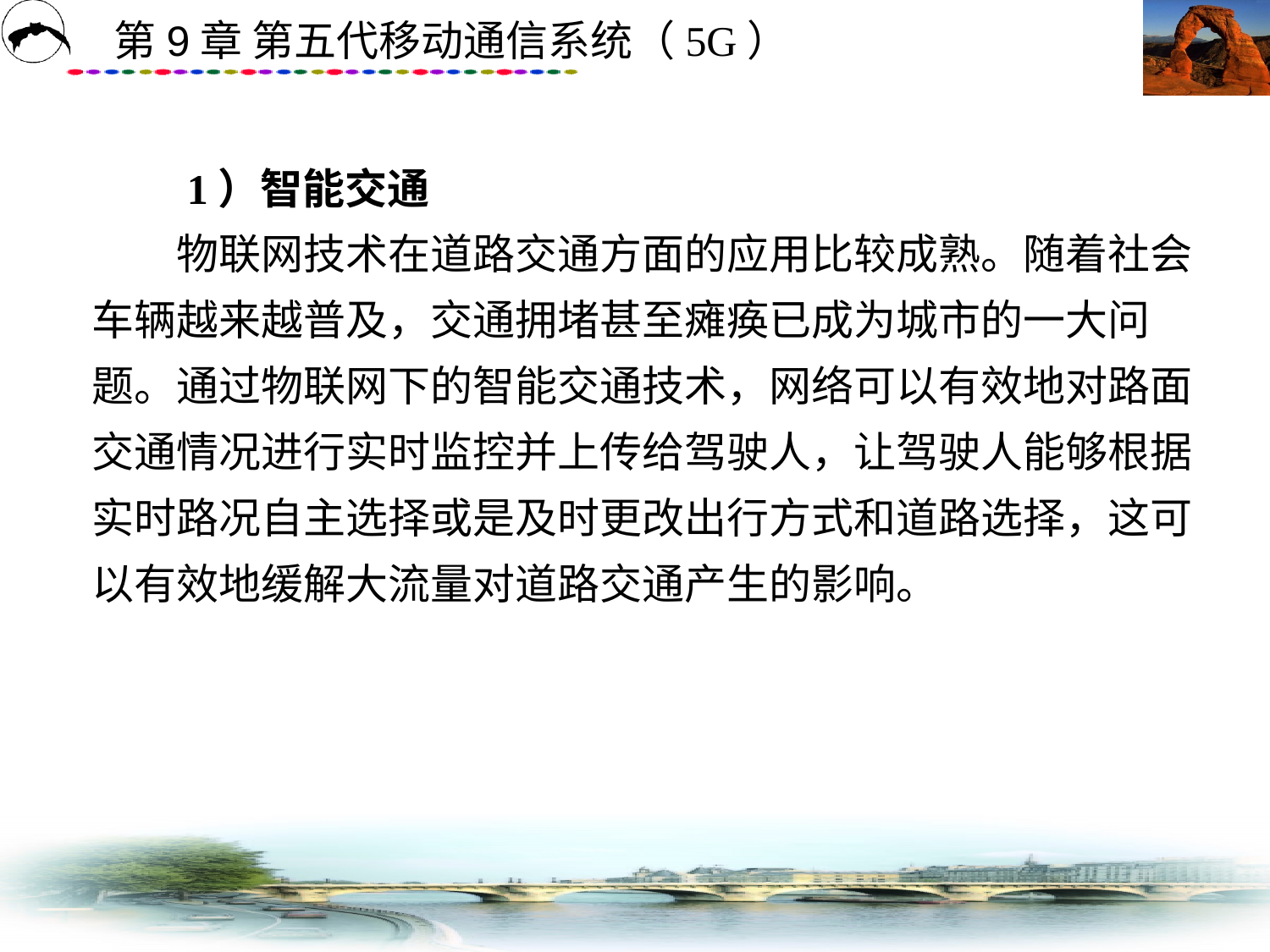

# 1）智能交通 　　物联网技术在道路交通方面的应用比较成熟。随着社会车辆越来越普及，交通拥堵甚至瘫痪已成为城市的一大问题。通过物联网下的智能交通技术，网络可以有效地对路面交通情况进行实时监控并上传给驾驶人，让驾驶人能够根据实时路况自主选择或是及时更改出行方式和道路选择，这可以有效地缓解大流量对道路交通产生的影响。